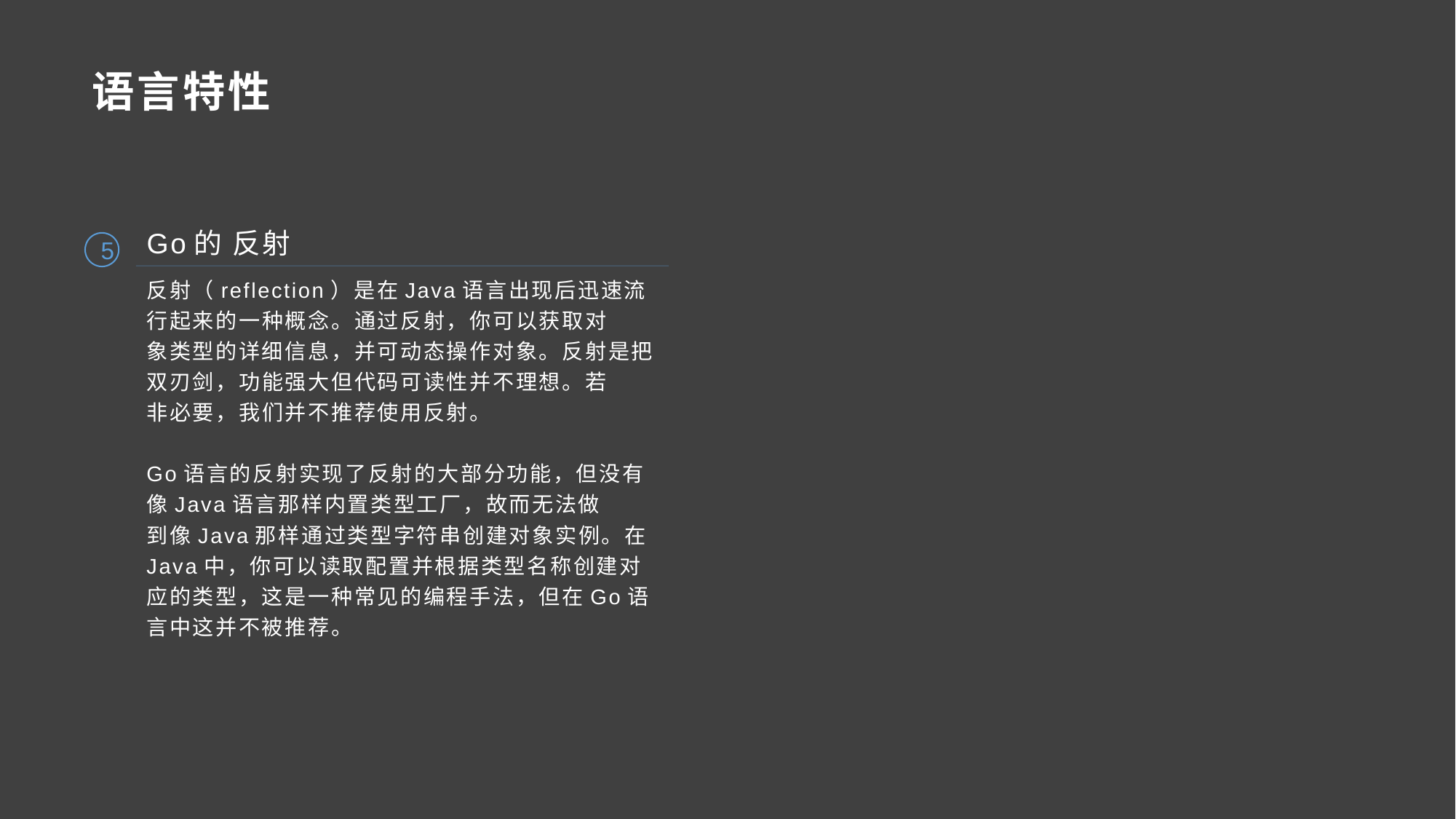

语言特性
Go的 反射
5
反射（reflection）是在Java语言出现后迅速流行起来的一种概念。通过反射，你可以获取对
象类型的详细信息，并可动态操作对象。反射是把双刃剑，功能强大但代码可读性并不理想。若
非必要，我们并不推荐使用反射。

Go语言的反射实现了反射的大部分功能，但没有像Java语言那样内置类型工厂，故而无法做
到像Java那样通过类型字符串创建对象实例。在Java中，你可以读取配置并根据类型名称创建对
应的类型，这是一种常见的编程手法，但在Go语言中这并不被推荐。